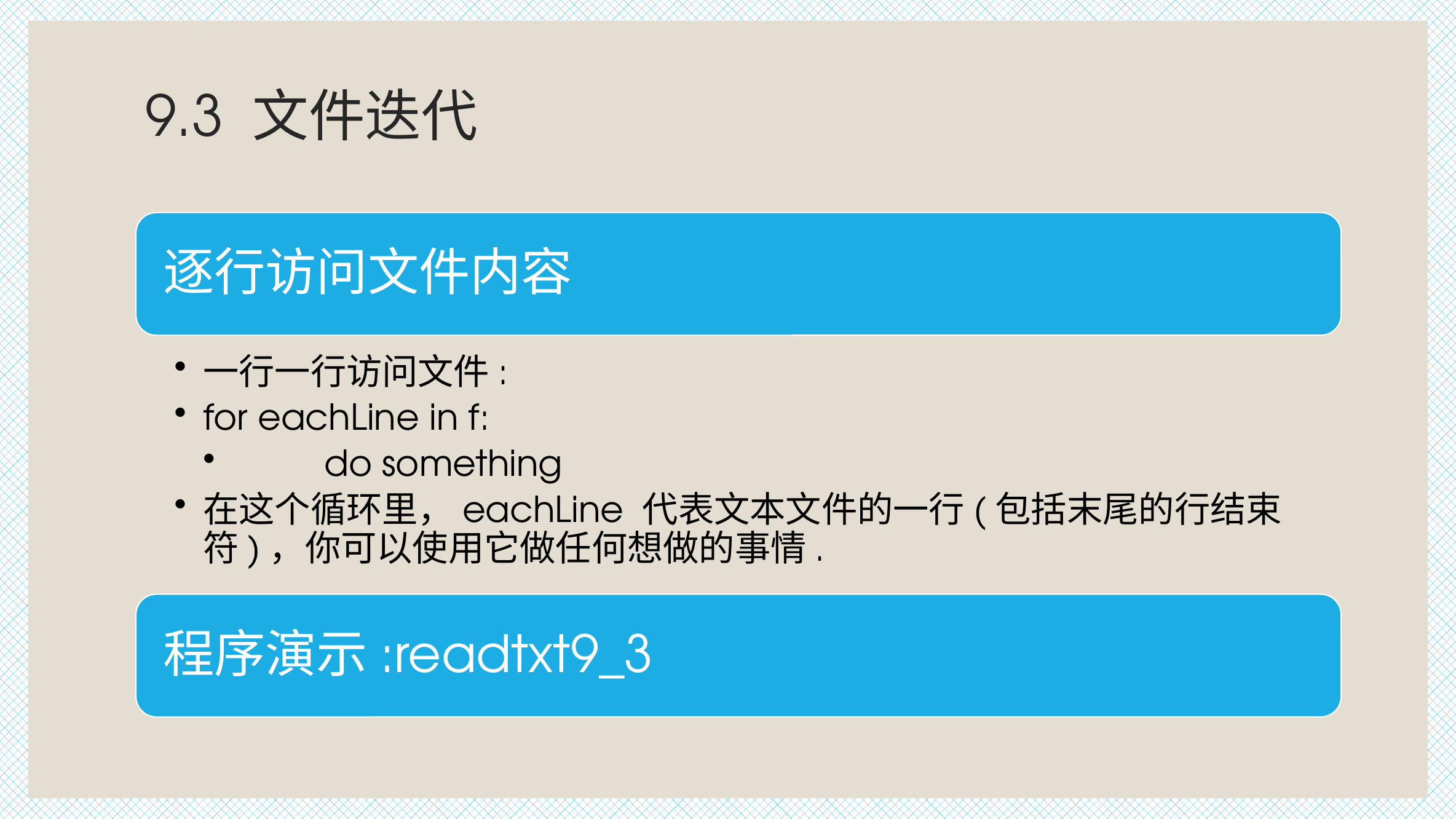

# 9.3 文件迭代
逐行访问文件内容
一行一行访问文件:
for eachLine in f:
	do something
在这个循环里，eachLine 代表文本文件的一行(包括末尾的行结束符)，你可以使用它做任何想做的事情.
程序演示:readtxt9_3